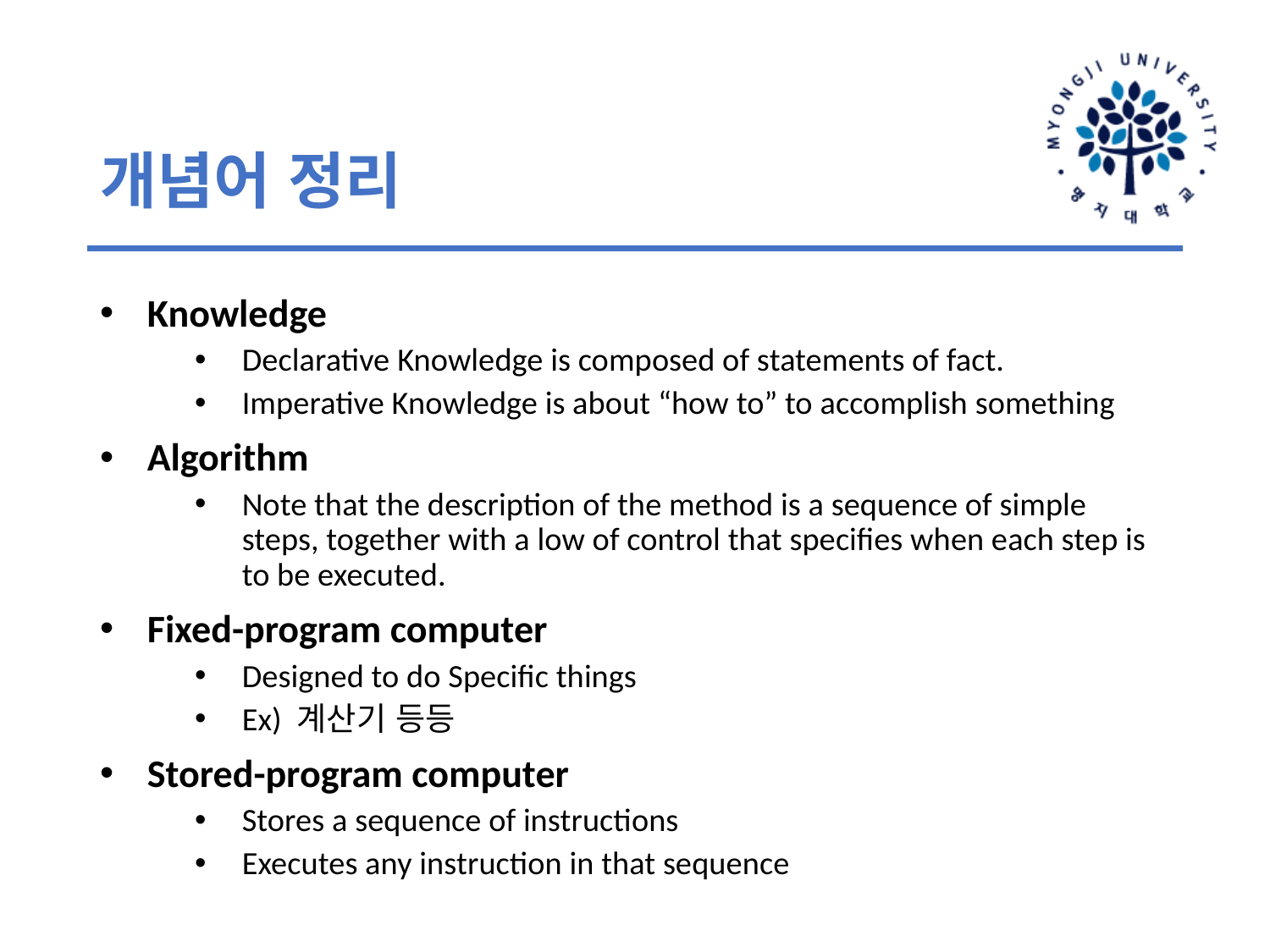

# 개념어 정리
Knowledge
Declarative Knowledge is composed of statements of fact.
Imperative Knowledge is about “how to” to accomplish something
Algorithm
Note that the description of the method is a sequence of simple steps, together with a low of control that specifies when each step is to be executed.
Fixed-program computer
Designed to do Specific things
Ex) 계산기 등등
Stored-program computer
Stores a sequence of instructions
Executes any instruction in that sequence